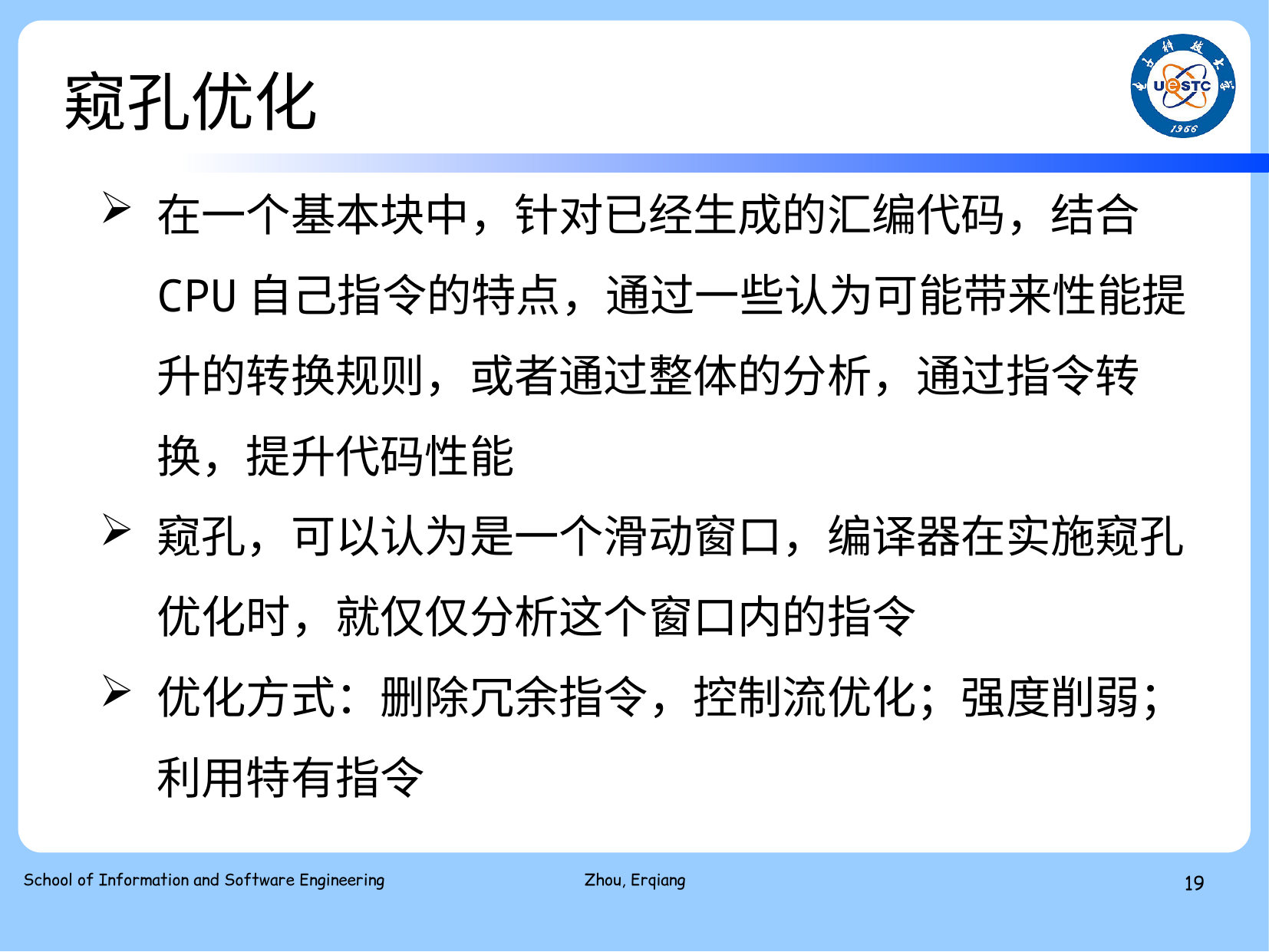

# 窥孔优化
在一个基本块中，针对已经生成的汇编代码，结合CPU自己指令的特点，通过一些认为可能带来性能提升的转换规则，或者通过整体的分析，通过指令转换，提升代码性能
窥孔，可以认为是一个滑动窗口，编译器在实施窥孔优化时，就仅仅分析这个窗口内的指令
优化方式：删除冗余指令，控制流优化；强度削弱；利用特有指令
 School of Information and Software Engineering
Zhou, Erqiang
19